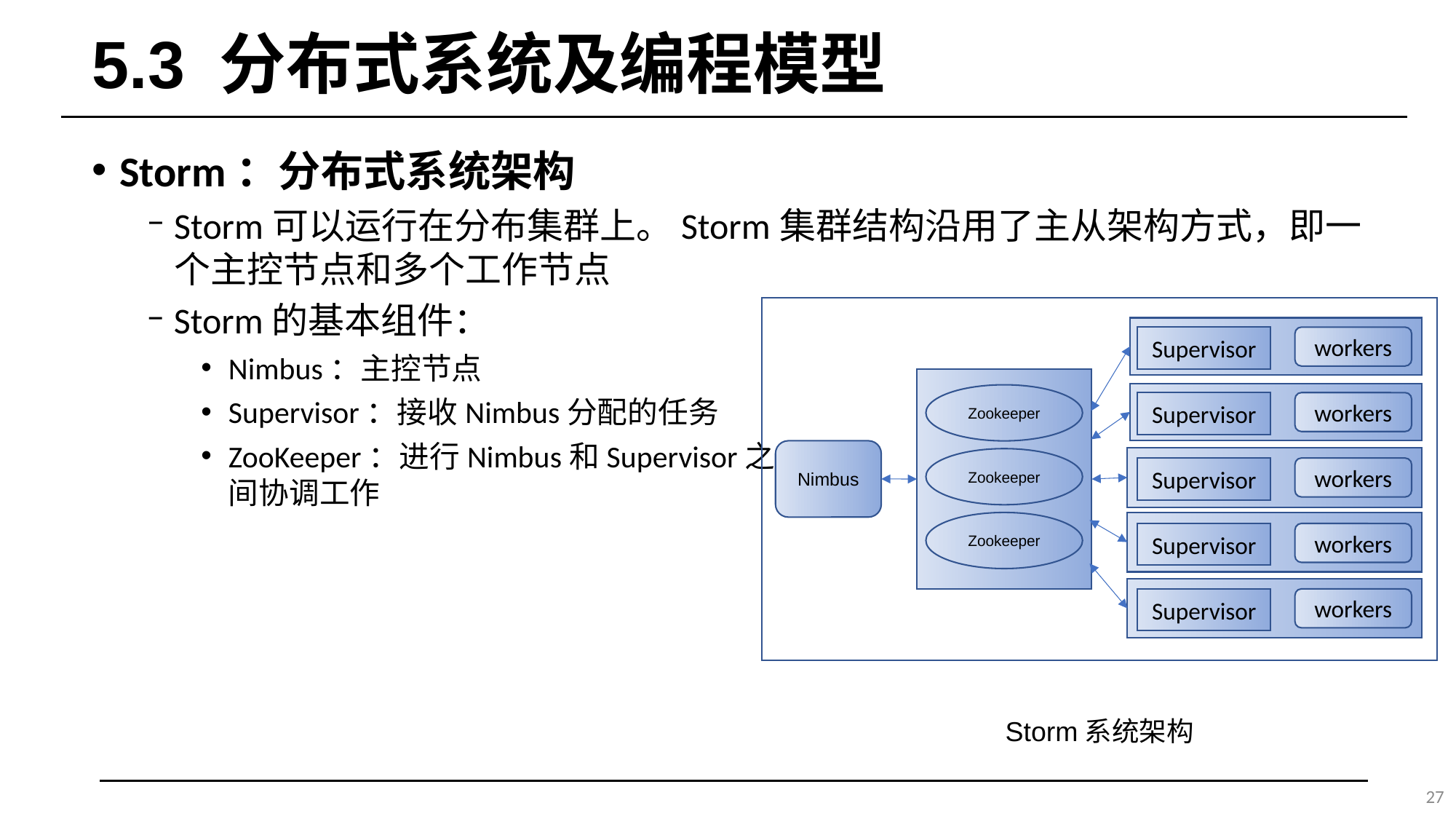

# 5.3 分布式系统及编程模型
Storm：分布式系统架构
Storm可以运行在分布集群上。Storm集群结构沿用了主从架构方式，即一个主控节点和多个工作节点

Storm的基本组件：
Nimbus：主控节点
Supervisor：接收Nimbus分配的任务
ZooKeeper：进行Nimbus和Supervisor之间协调工作

Supervisor
workers

Zookeeper
Zookeeper
Zookeeper

Supervisor
workers
Nimbus

Supervisor
workers

Supervisor
workers

Supervisor
workers
Storm系统架构
27